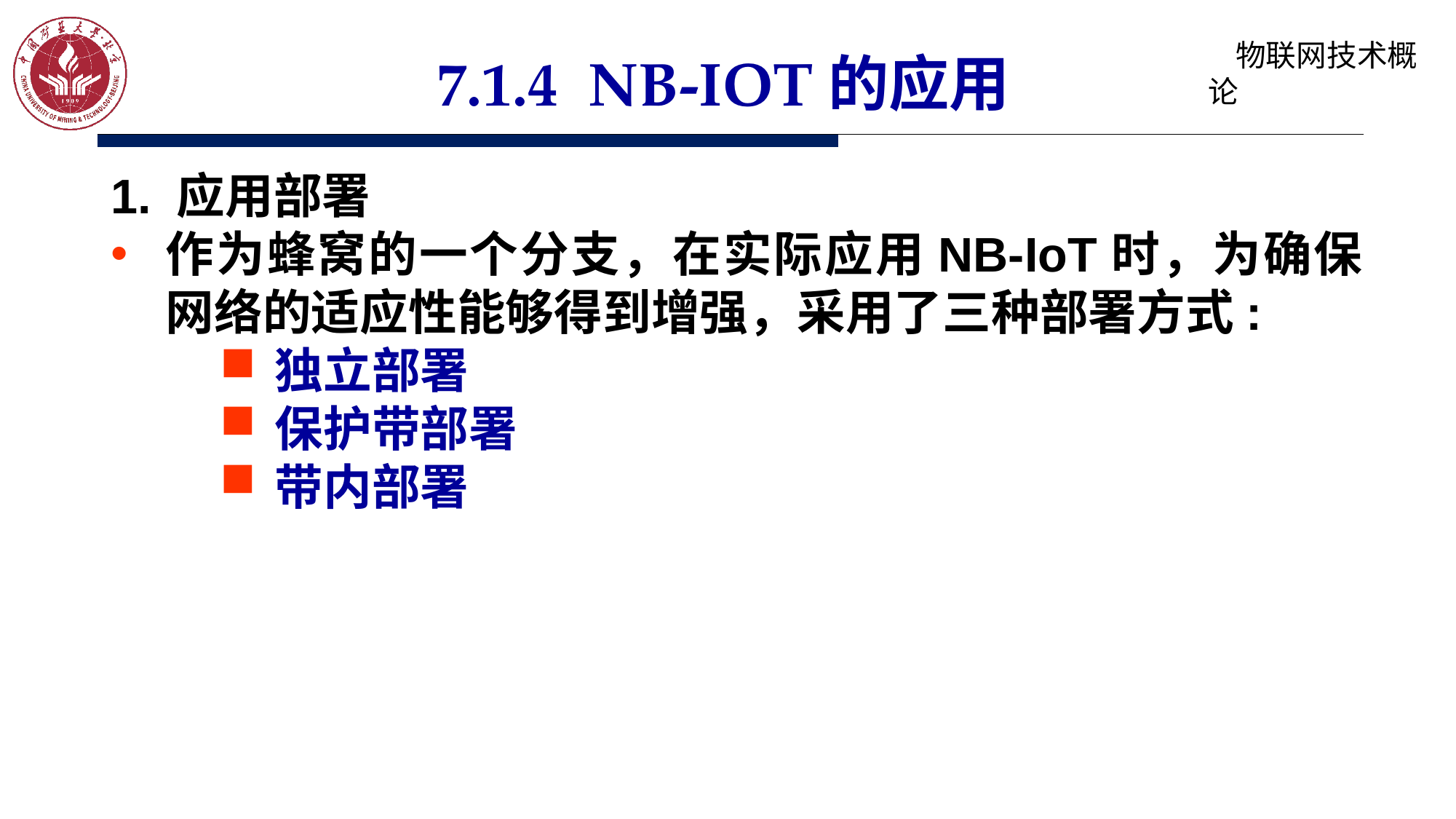

# 7.1.4  nb-iot的应用
1. 应用部署
作为蜂窝的一个分支，在实际应用NB-IoT时，为确保网络的适应性能够得到增强，采用了三种部署方式:
独立部署
保护带部署
带内部署